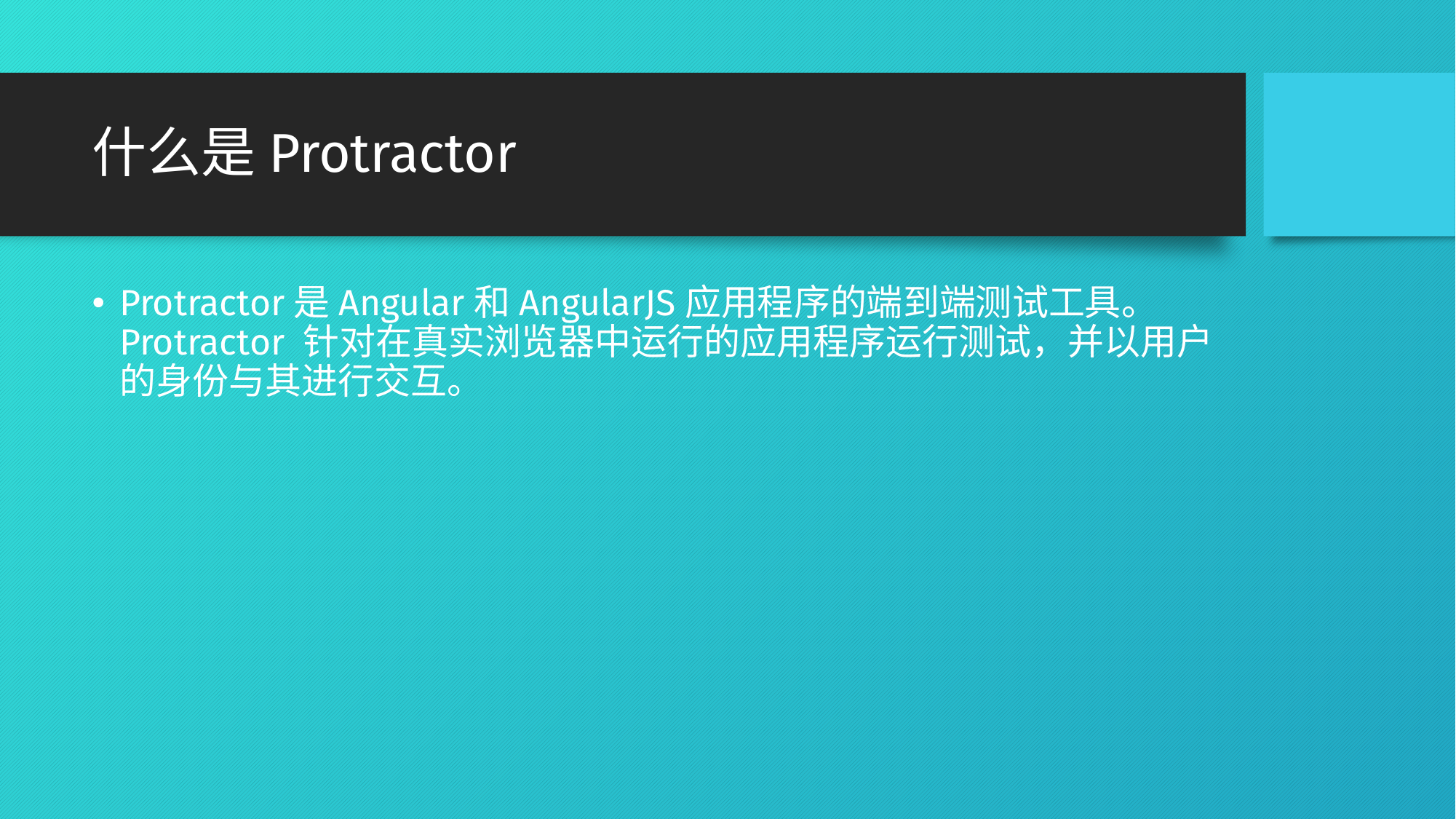

# 什么是Protractor
Protractor是Angular和AngularJS应用程序的端到端测试工具。 Protractor 针对在真实浏览器中运行的应用程序运行测试，并以用户的身份与其进行交互。